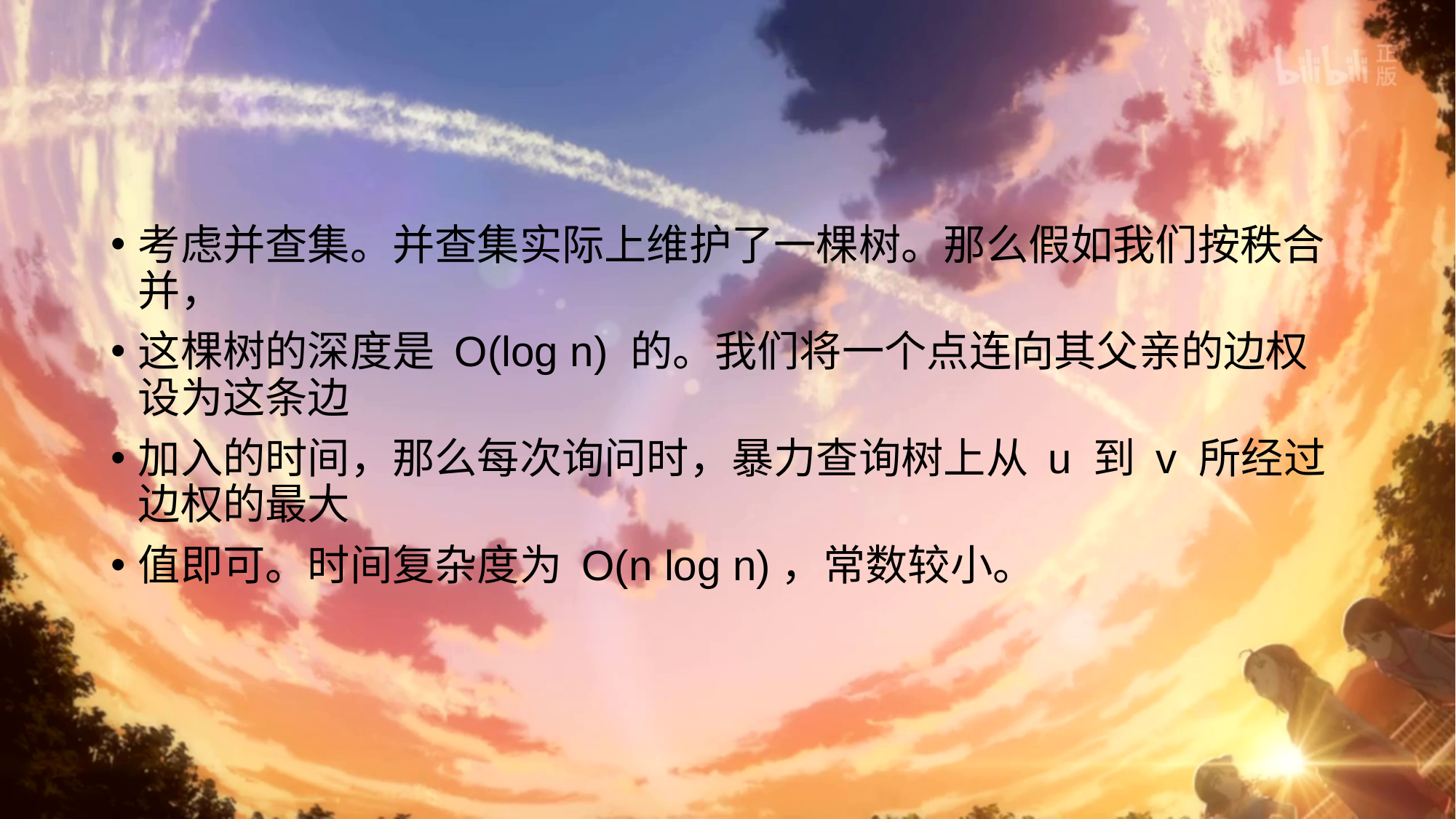

#
考虑并查集。并查集实际上维护了一棵树。那么假如我们按秩合并，
这棵树的深度是 O(log n) 的。我们将一个点连向其父亲的边权设为这条边
加入的时间，那么每次询问时，暴力查询树上从 u 到 v 所经过边权的最大
值即可。时间复杂度为 O(n log n)，常数较小。